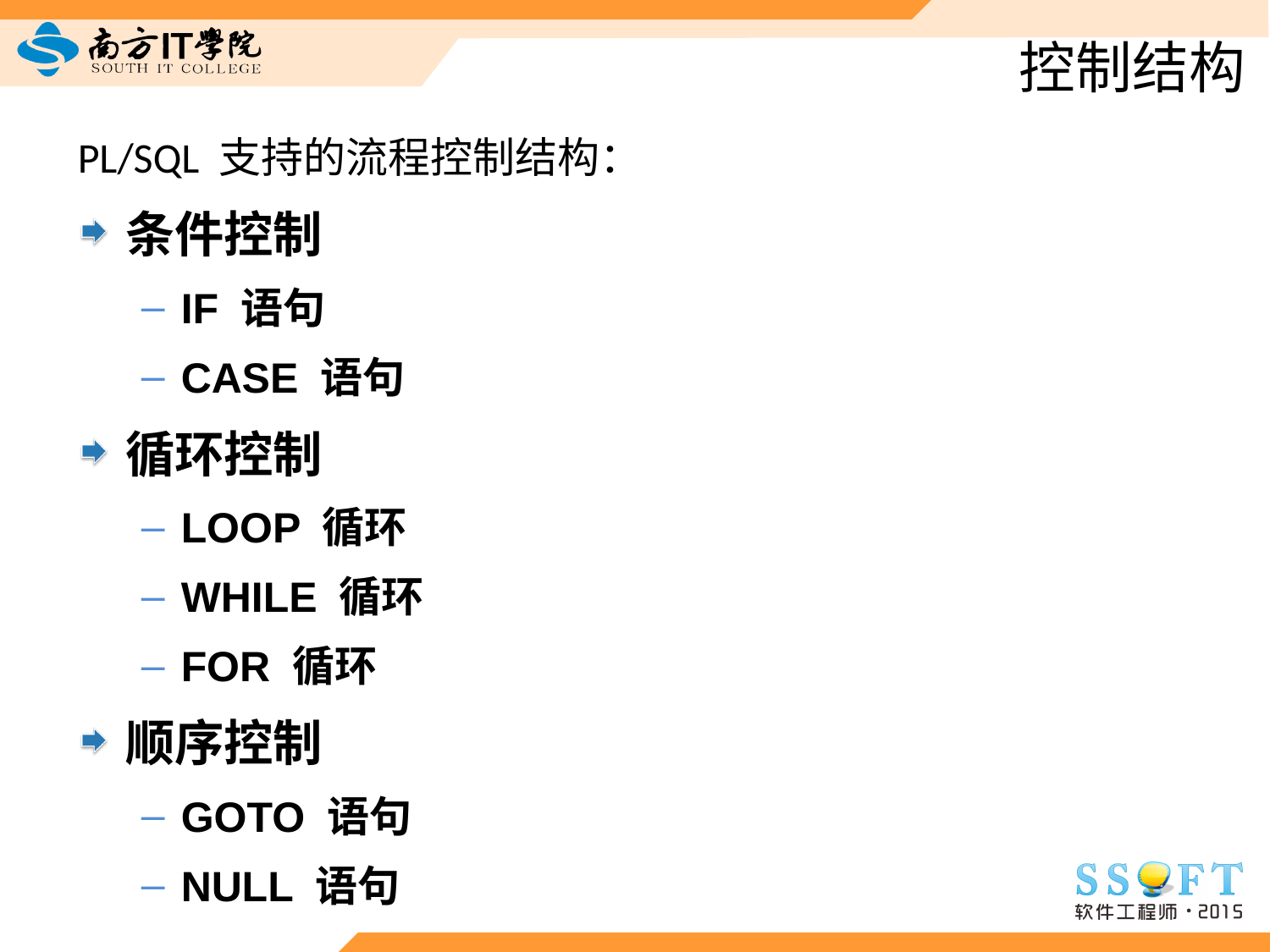

# 控制结构
PL/SQL 支持的流程控制结构：
条件控制
IF 语句
CASE 语句
循环控制
LOOP 循环
WHILE 循环
FOR 循环
顺序控制
GOTO 语句
NULL 语句